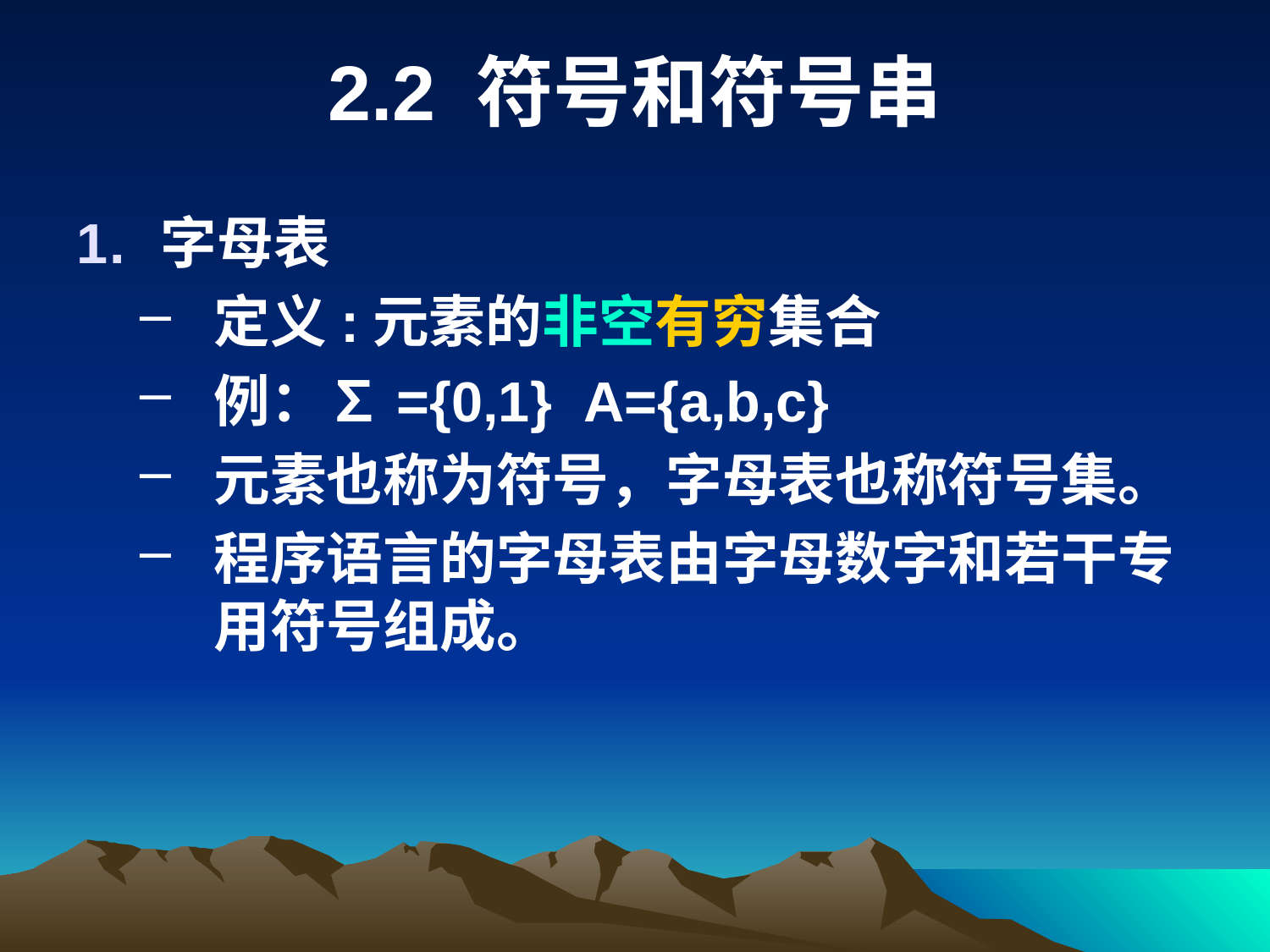

# 2.2 符号和符号串
字母表
定义:元素的非空有穷集合
例：∑={0‚1}  Α={a‚b,c}
元素也称为符号，字母表也称符号集。
程序语言的字母表由字母数字和若干专用符号组成。